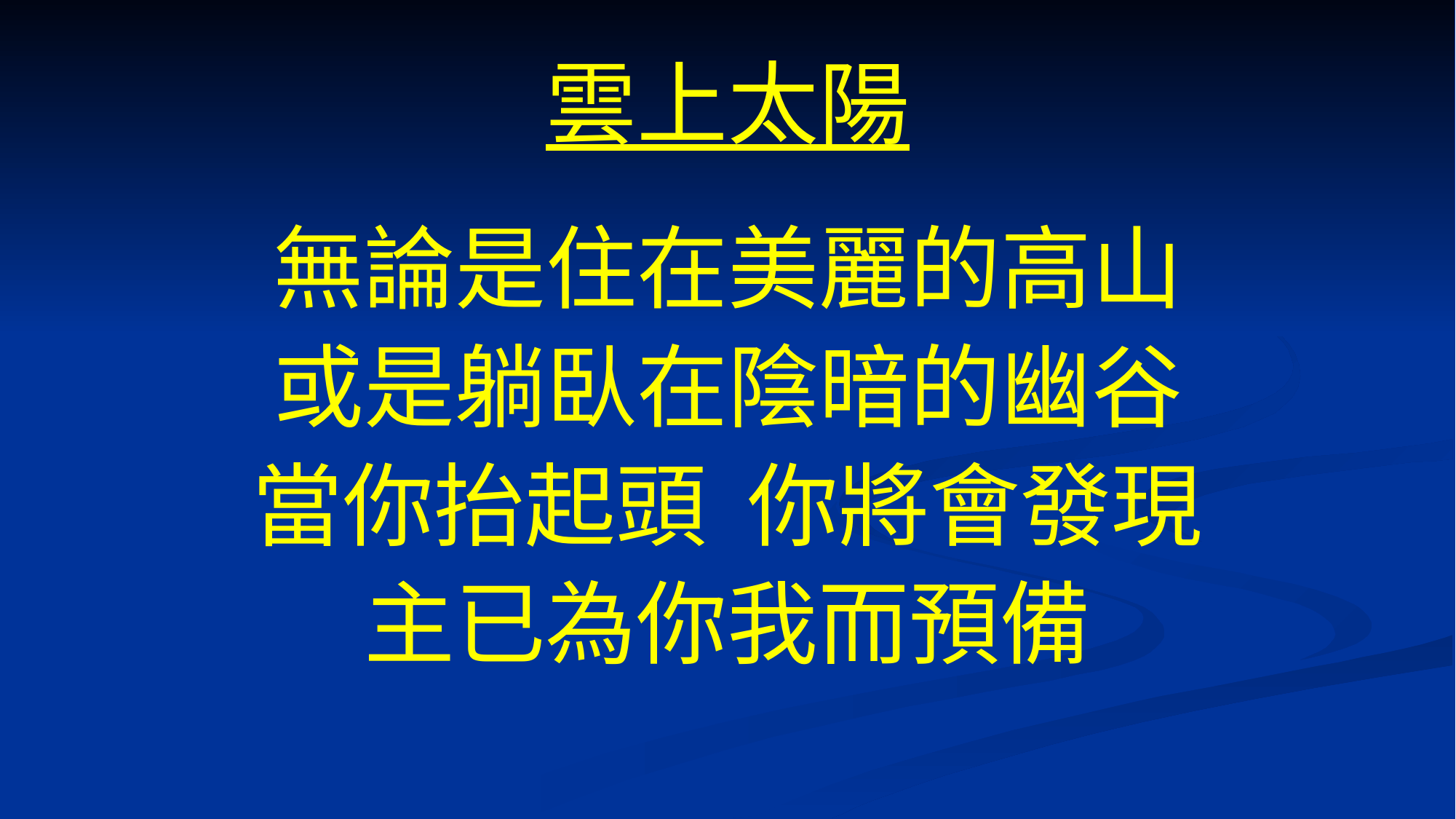

# 雲上太陽
無論是住在美麗的高山
或是躺臥在陰暗的幽谷
當你抬起頭  你將會發現
主已為你我而預備